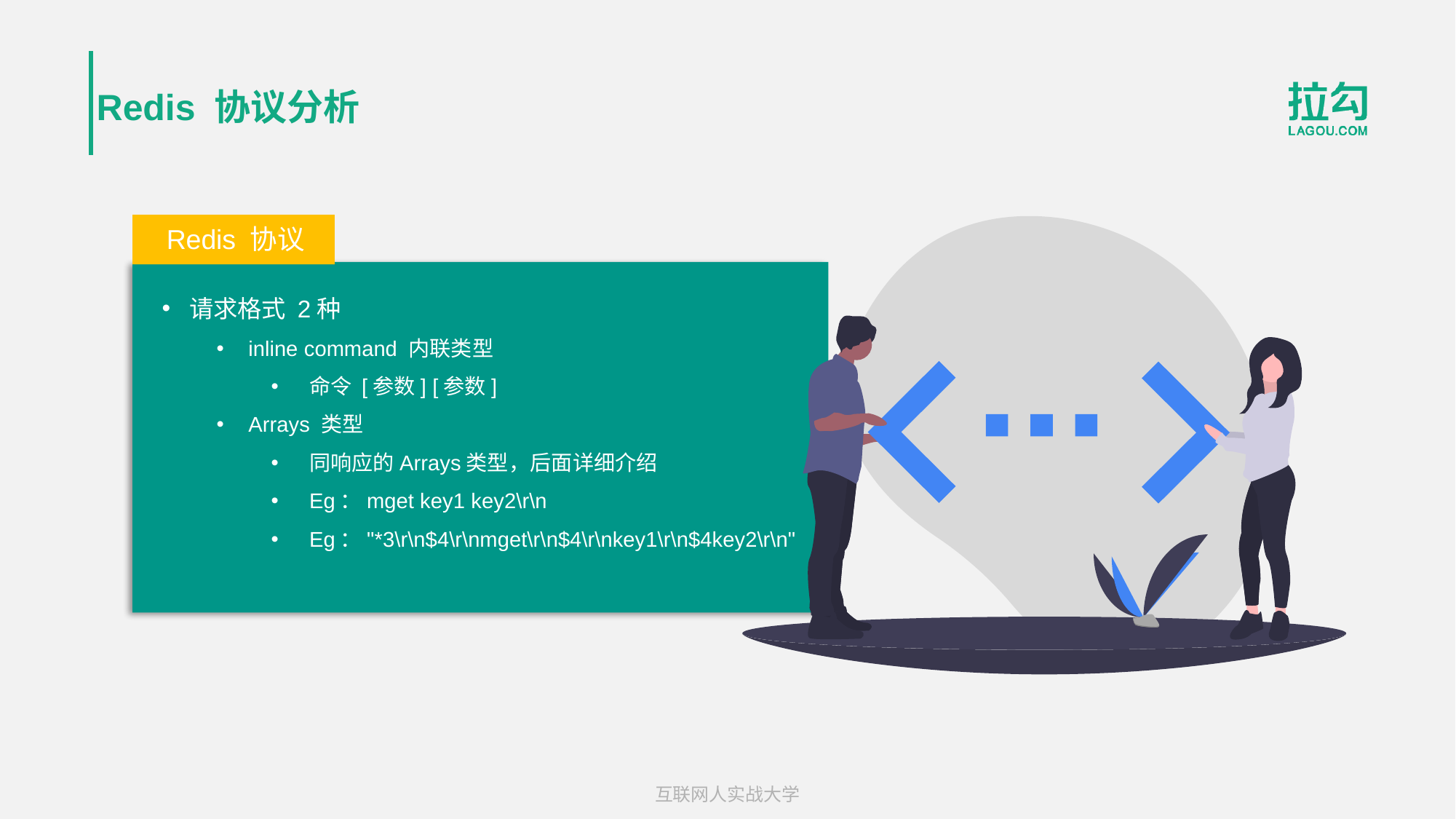

# Redis 协议分析

Redis 协议

请求格式 2种
inline command 内联类型
命令 [参数] [参数]
Arrays 类型
同响应的Arrays类型，后面详细介绍
Eg：mget key1 key2\r\n
Eg："*3\r\n$4\r\nmget\r\n$4\r\nkey1\r\n$4key2\r\n"